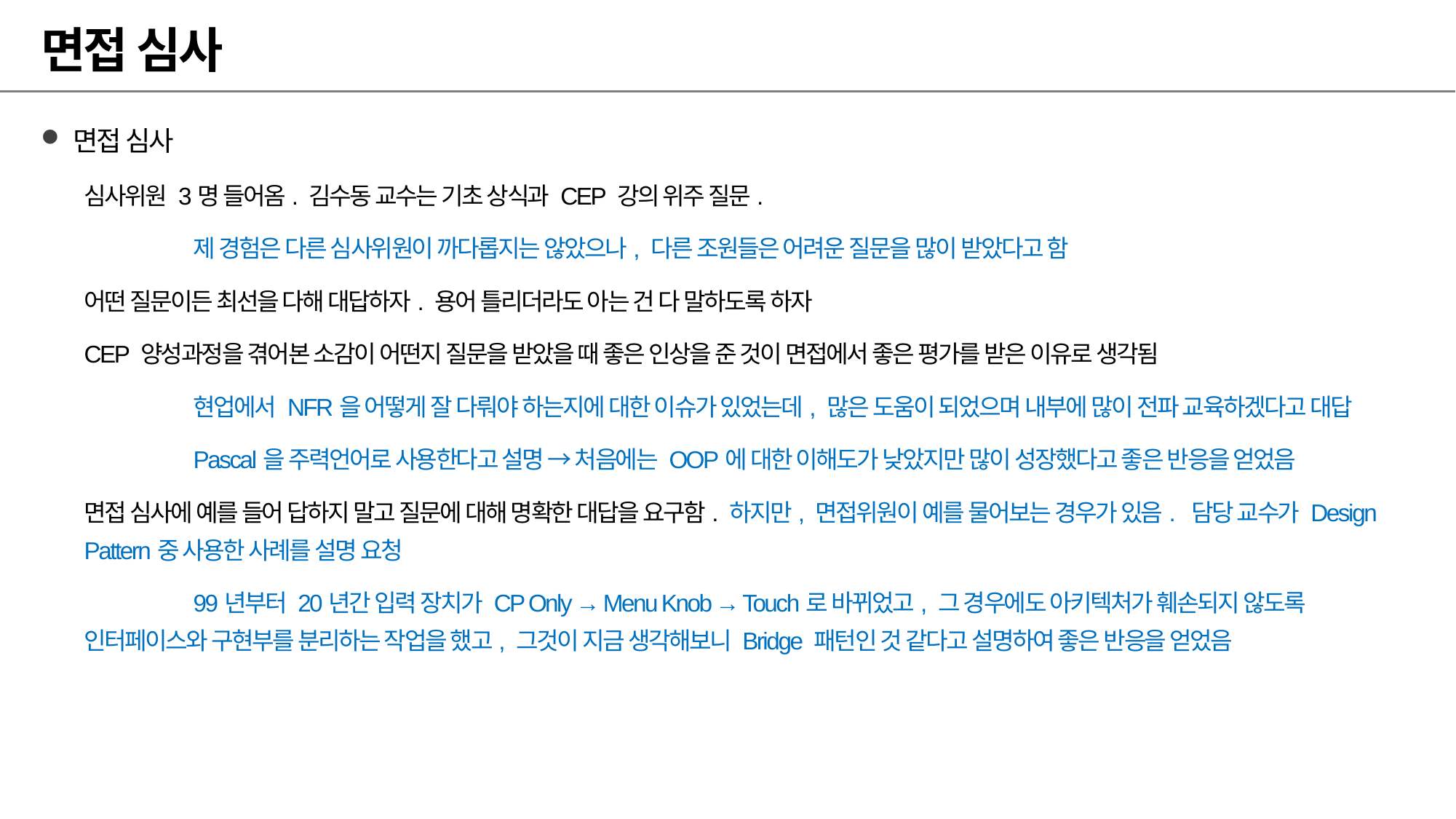

# 면접 심사
면접 심사
심사위원 3명 들어옴. 김수동 교수는 기초 상식과 CEP 강의 위주 질문.
	제 경험은 다른 심사위원이 까다롭지는 않았으나, 다른 조원들은 어려운 질문을 많이 받았다고 함
어떤 질문이든 최선을 다해 대답하자. 용어 틀리더라도 아는 건 다 말하도록 하자
CEP 양성과정을 겪어본 소감이 어떤지 질문을 받았을 때 좋은 인상을 준 것이 면접에서 좋은 평가를 받은 이유로 생각됨
	현업에서 NFR을 어떻게 잘 다뤄야 하는지에 대한 이슈가 있었는데, 많은 도움이 되었으며 내부에 많이 전파 교육하겠다고 대답
	Pascal을 주력언어로 사용한다고 설명 → 처음에는 OOP에 대한 이해도가 낮았지만 많이 성장했다고 좋은 반응을 얻었음
면접 심사에 예를 들어 답하지 말고 질문에 대해 명확한 대답을 요구함. 하지만, 면접위원이 예를 물어보는 경우가 있음.  담당 교수가 Design Pattern중 사용한 사례를 설명 요청
	99년부터 20년간 입력 장치가 CP Only → Menu Knob → Touch로 바뀌었고, 그 경우에도 아키텍처가 훼손되지 않도록 인터페이스와 구현부를 분리하는 작업을 했고, 그것이 지금 생각해보니 Bridge 패턴인 것 같다고 설명하여 좋은 반응을 얻었음